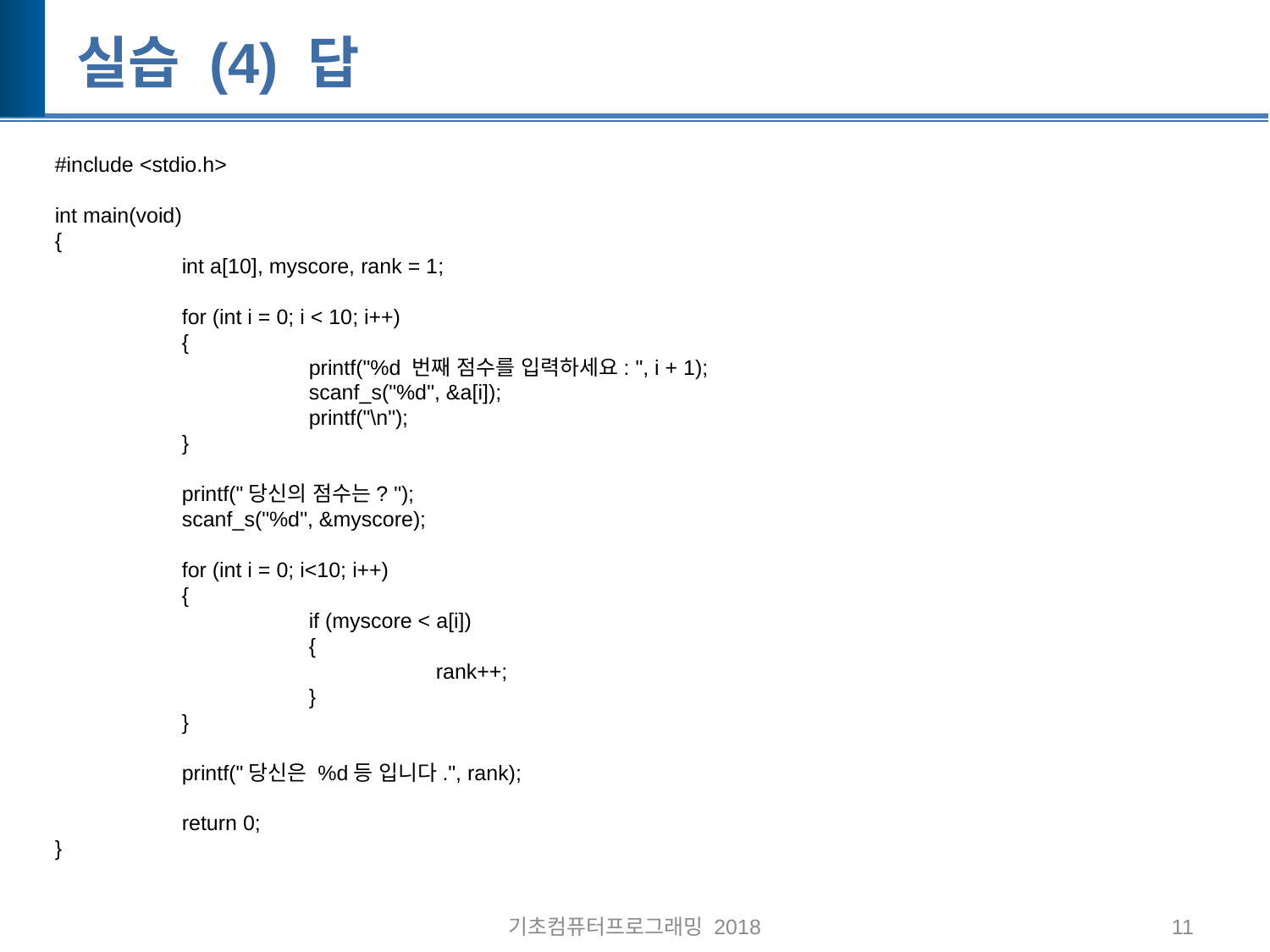

# 실습 (4) 답
#include <stdio.h>

int main(void)
{
	int a[10], myscore, rank = 1;

	for (int i = 0; i < 10; i++)
	{
		printf("%d 번째 점수를 입력하세요: ", i + 1);
		scanf_s("%d", &a[i]);
		printf("\n");
	}

	printf("당신의 점수는? ");
	scanf_s("%d", &myscore);

	for (int i = 0; i<10; i++)
	{
		if (myscore < a[i])
		{
			rank++;
		}
	}

	printf("당신은 %d등 입니다.", rank);

	return 0;
}
기초컴퓨터프로그래밍 2018
11